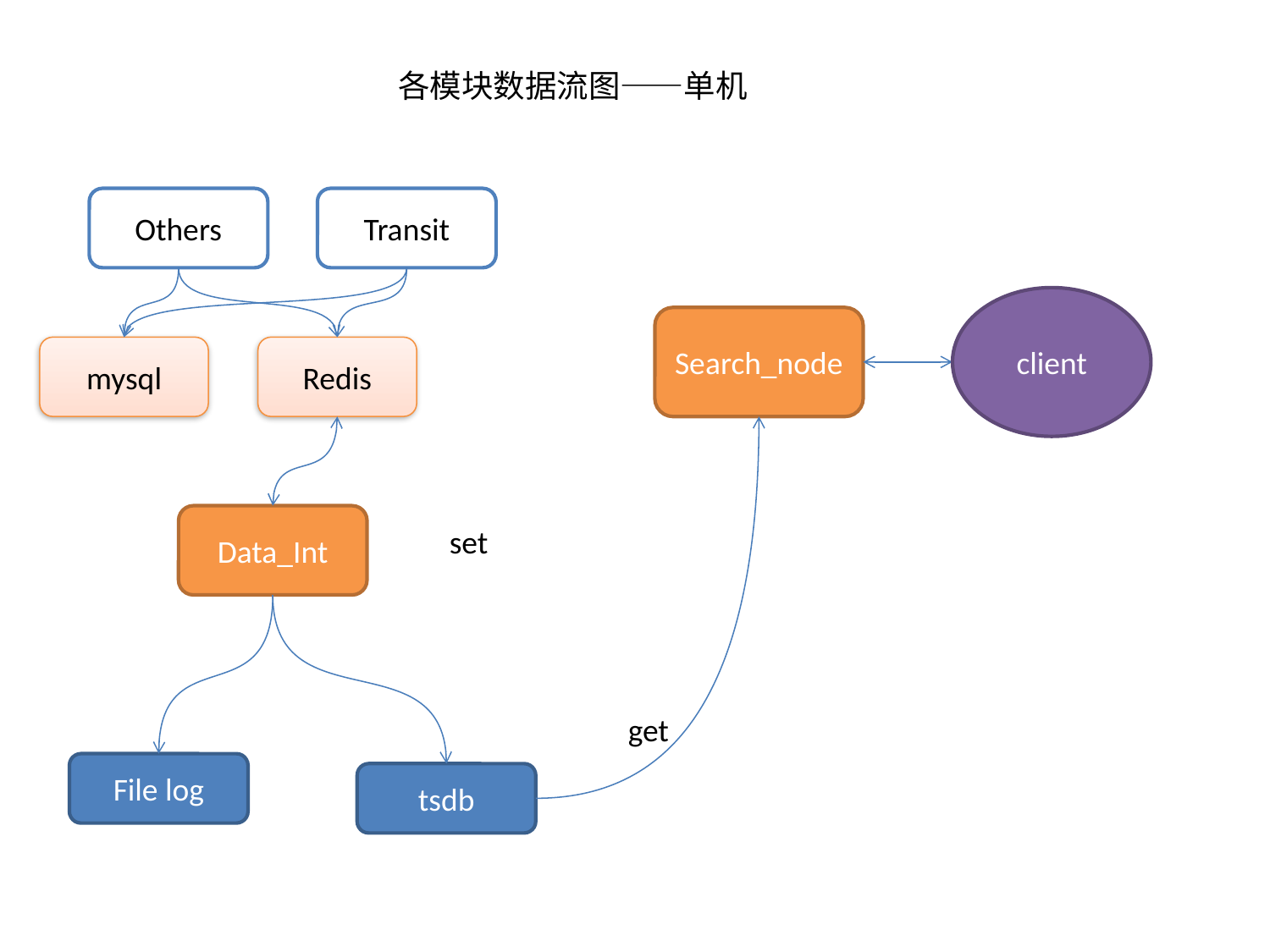

各模块数据流图——单机
Others
Transit
client
Search_node
mysql
Redis
Data_Int
set
get
File log
tsdb